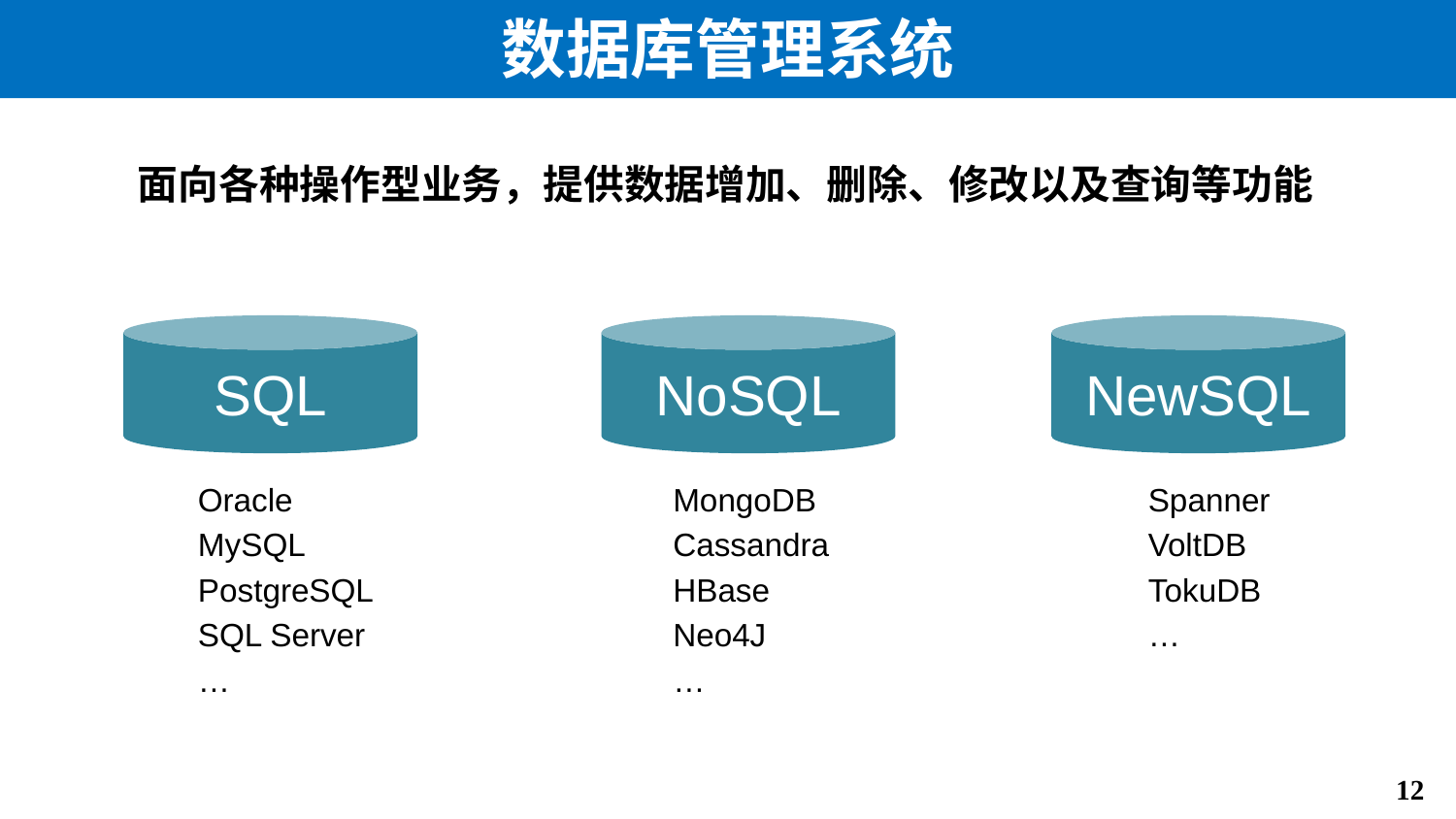

# 数据库管理系统
面向各种操作型业务，提供数据增加、删除、修改以及查询等功能
SQL
NoSQL
NewSQL
Oracle
MySQL
PostgreSQL
SQL Server
…
MongoDB
Cassandra
HBase
Neo4J
…
Spanner
VoltDB
TokuDB
…